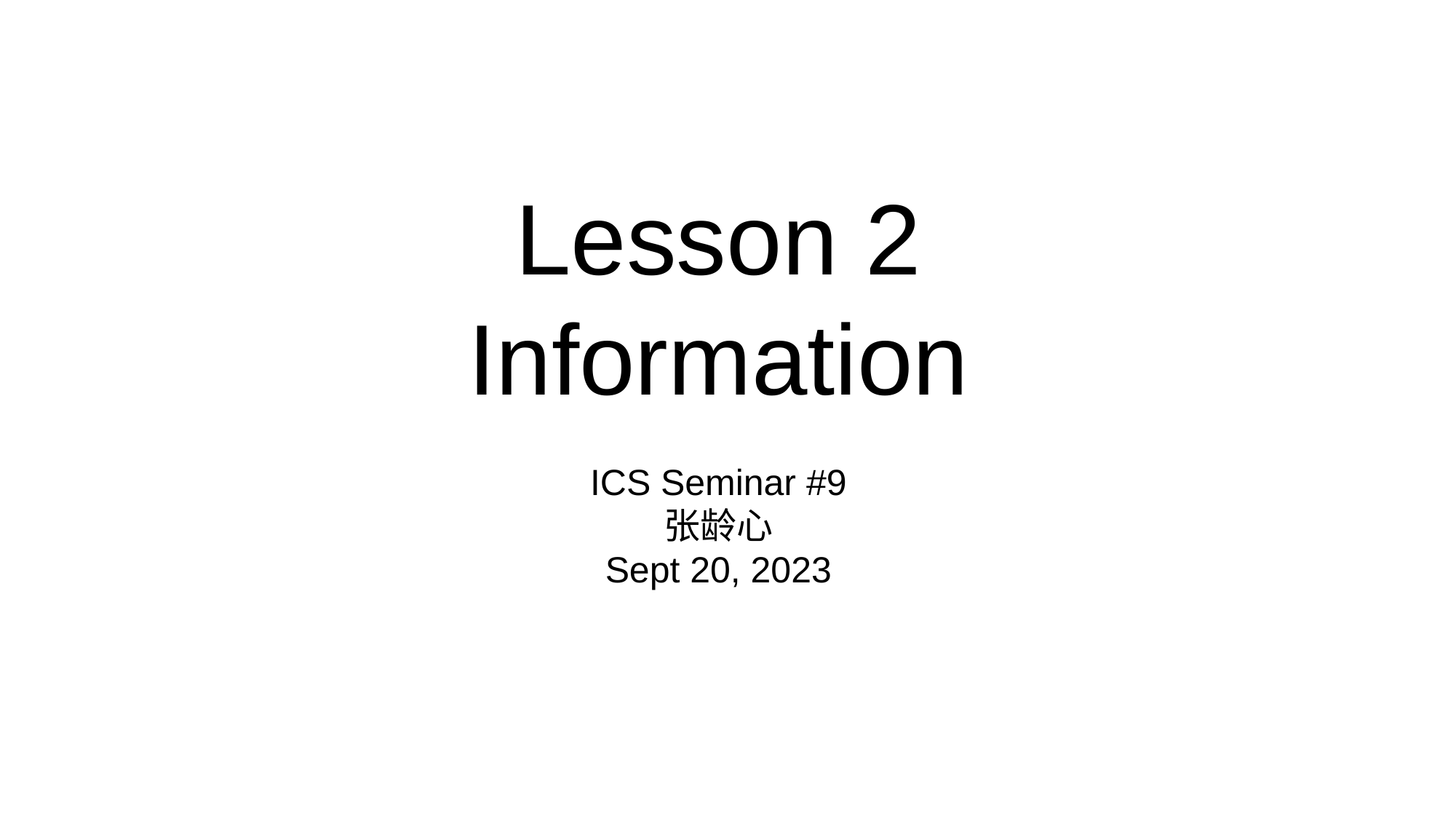

Lesson 2
Information

ICS Seminar #9
张龄心
Sept 20, 2023